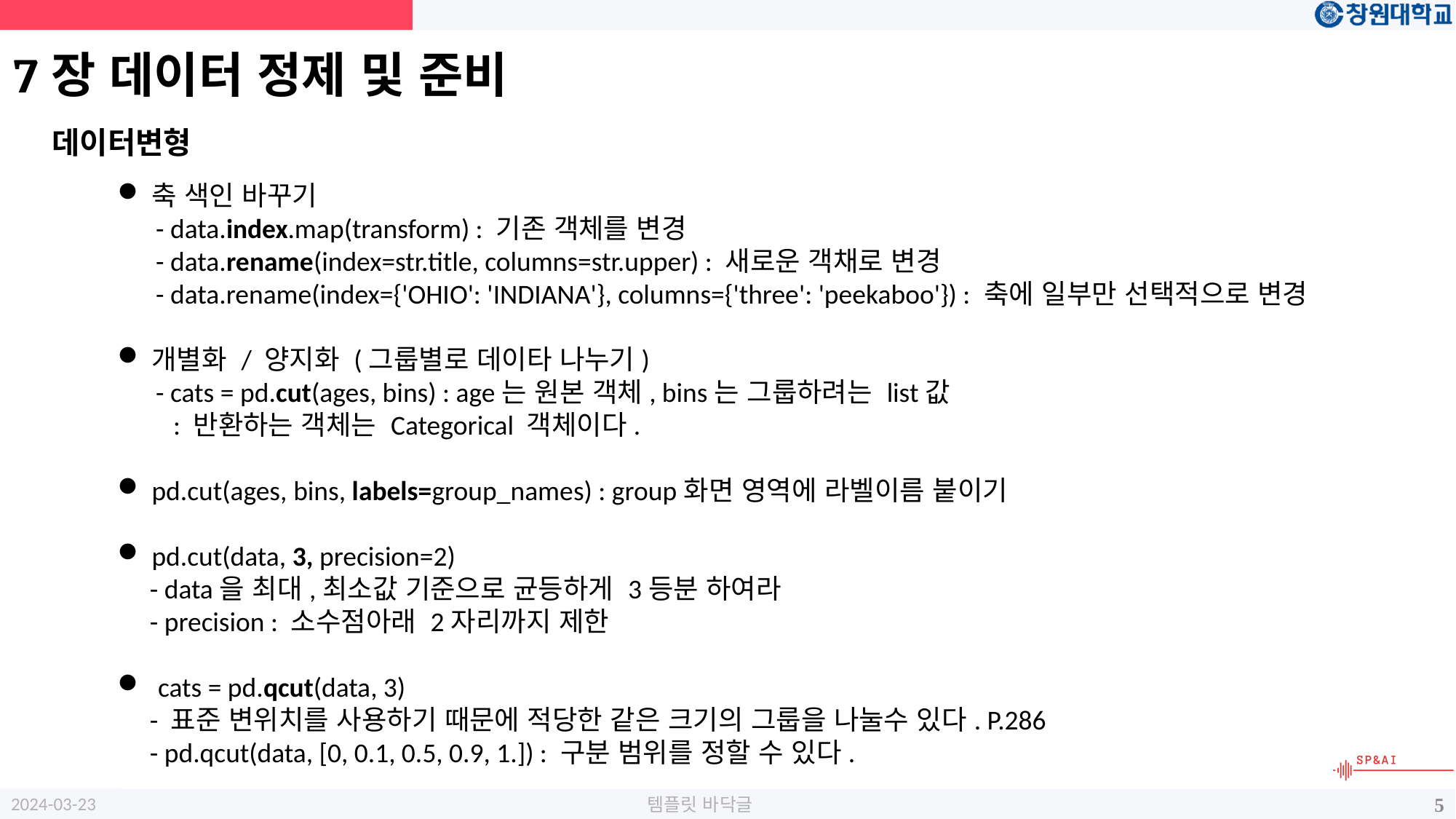

# 7장 데이터 정제 및 준비
데이터변형
축 색인 바꾸기
               - data.index.map(transform) : 기존 객체를 변경
               - data.rename(index=str.title, columns=str.upper) : 새로운 객채로 변경
               - data.rename(index={'OHIO': 'INDIANA'}, columns={'three': 'peekaboo'}) : 축에 일부만 선택적으로 변경

개별화 / 양지화 (그룹별로 데이타 나누기)
               - cats = pd.cut(ages, bins) : age는 원본 객체, bins는 그룹하려는 list값
         : 반환하는 객체는 Categorical 객체이다.

pd.cut(ages, bins, labels=group_names) : group화면 영역에 라벨이름 붙이기

pd.cut(data, 3, precision=2)
              - data을 최대,최소값 기준으로 균등하게 3등분 하여라
              - precision : 소수점아래 2자리까지 제한

 cats = pd.qcut(data, 3)
              - 표준 변위치를 사용하기 때문에 적당한 같은 크기의 그룹을 나눌수 있다. P.286
              - pd.qcut(data, [0, 0.1, 0.5, 0.9, 1.]) : 구분 범위를 정할 수 있다.

2024-03-23
5
템플릿 바닥글